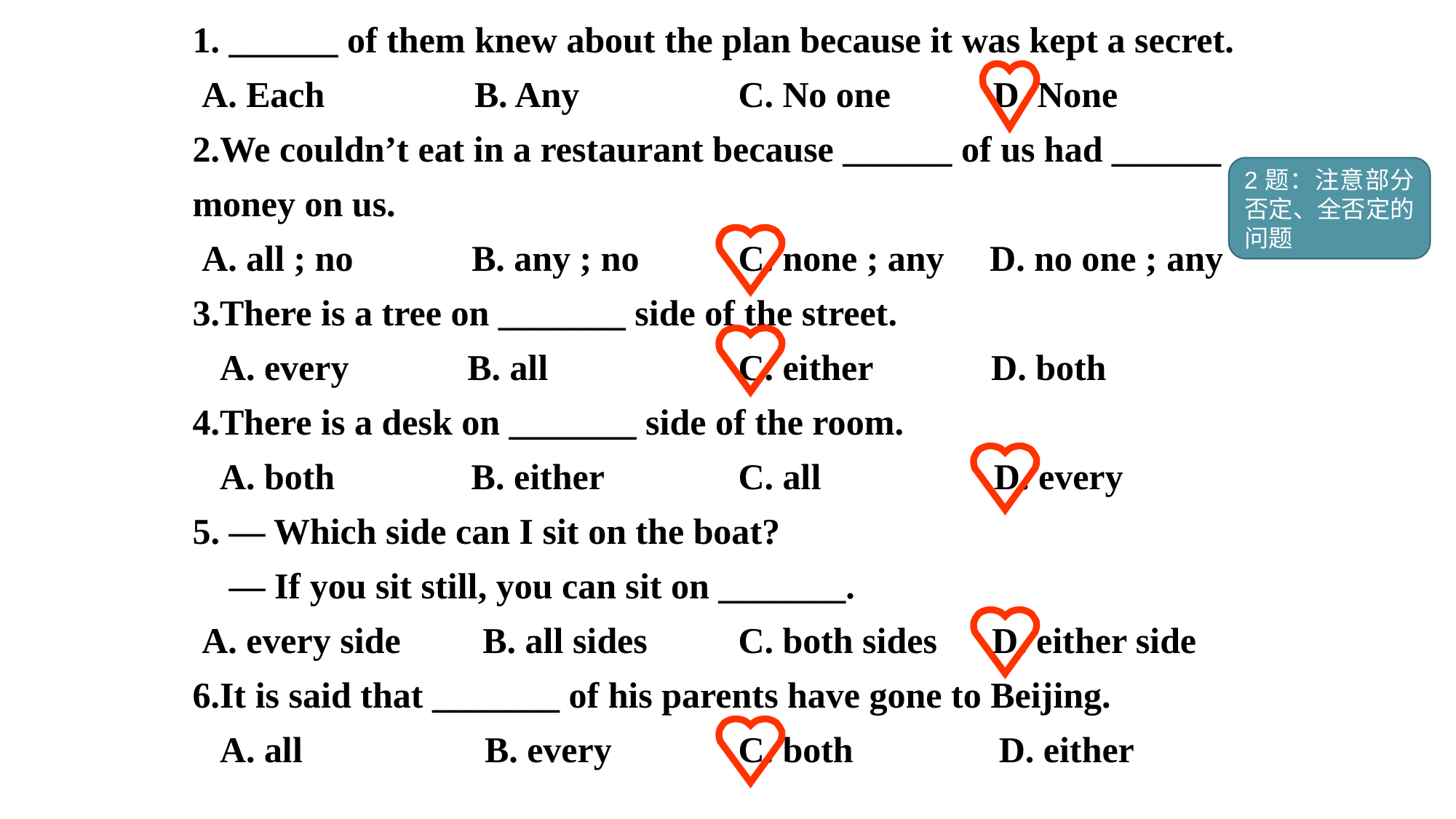

1. ______ of them knew about the plan because it was kept a secret.
 A. Each      	       B. Any      	C. No one      	    D. None
2.We couldn’t eat in a restaurant because ______ of us had ______ money on us.
 A. all ; no             B. any ; no    	C. none ; any     D. no one ; any
3.There is a tree on _______ side of the street.
   A. every             B. all         	C. either             D. both
4.There is a desk on _______ side of the room.
   A. both               B. either       	C. all                   D. every
5. — Which side can I sit on the boat?
    — If you sit still, you can sit on _______.
 A. every side         B. all sides    	C. both sides      D. either side
6.It is said that _______ of his parents have gone to Beijing.
   A. all                    B. every        	C. both                D. either

2题：注意部分否定、全否定的问题